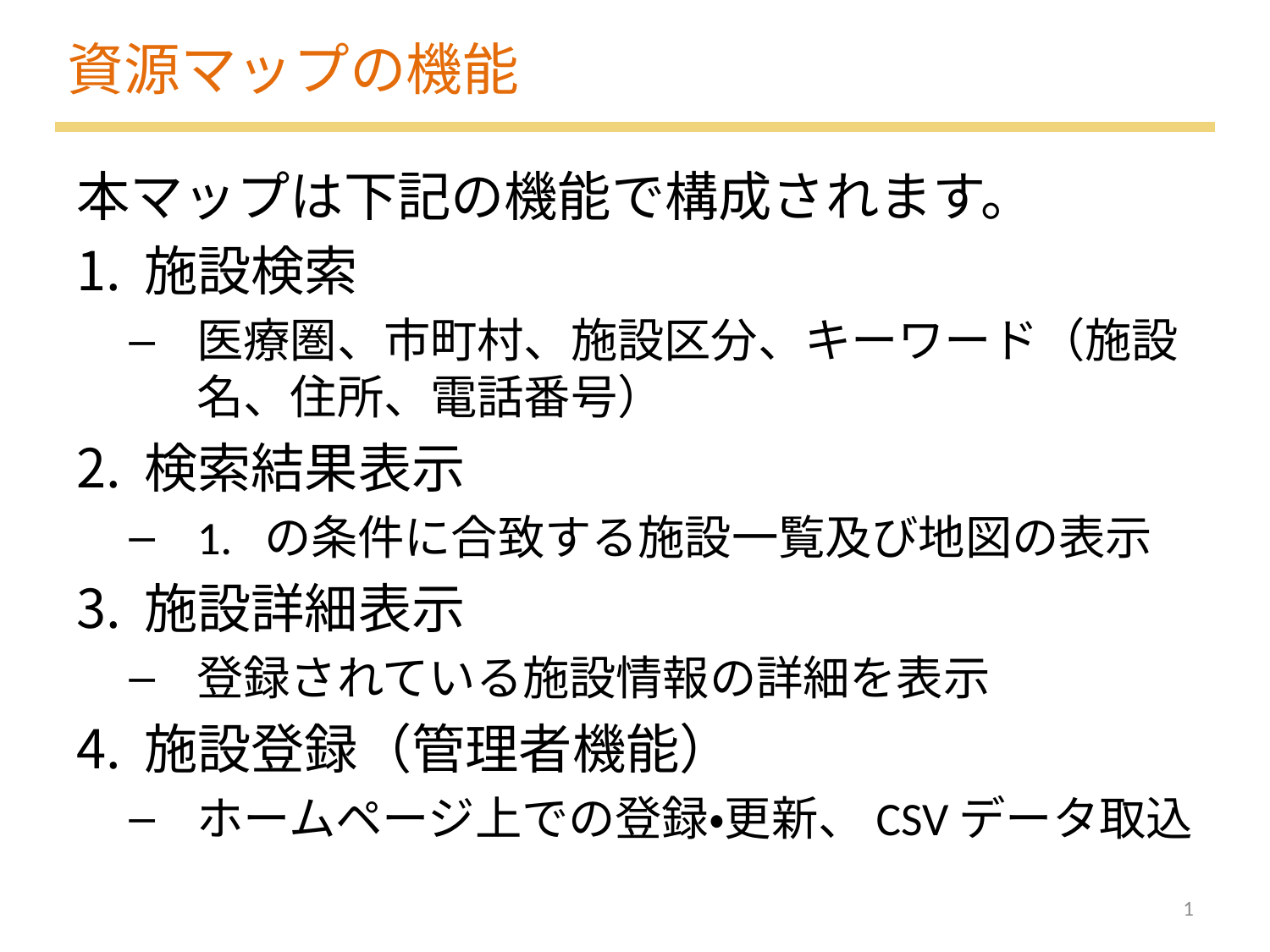

資源マップの機能
本マップは下記の機能で構成されます。
施設検索
医療圏、市町村、施設区分、キーワード（施設名、住所、電話番号）
検索結果表示
1.  の条件に合致する施設一覧及び地図の表示
施設詳細表示
登録されている施設情報の詳細を表示
施設登録（管理者機能）
ホームページ上での登録・更新、CSVデータ取込
1